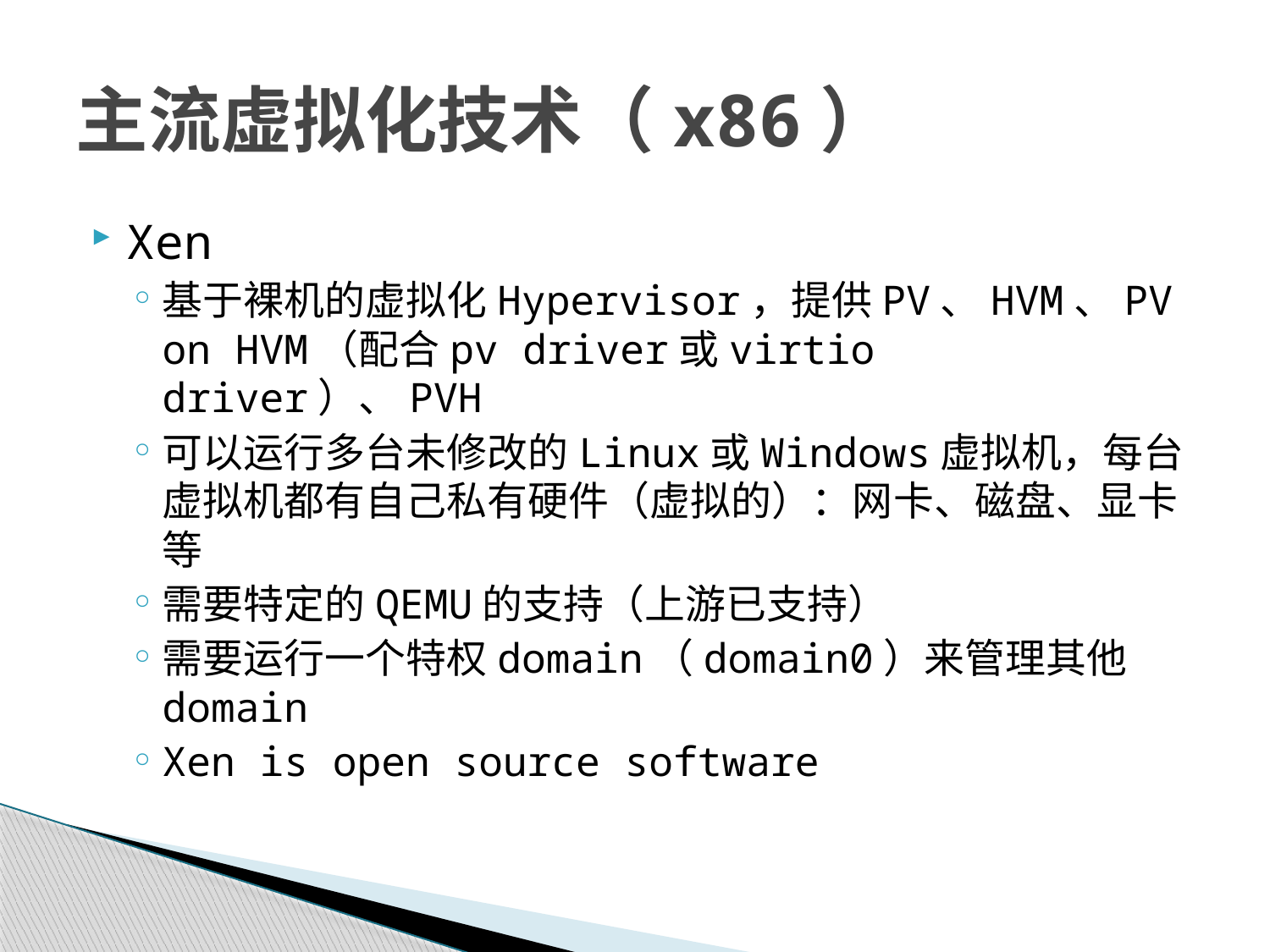

# 主流虚拟化技术（x86）
Xen
基于裸机的虚拟化Hypervisor，提供PV、HVM、PV on HVM（配合pv driver或virtio driver）、PVH
可以运行多台未修改的Linux或Windows虚拟机，每台虚拟机都有自己私有硬件（虚拟的）：网卡、磁盘、显卡等
需要特定的QEMU的支持（上游已支持）
需要运行一个特权domain（domain0）来管理其他domain
Xen is open source software